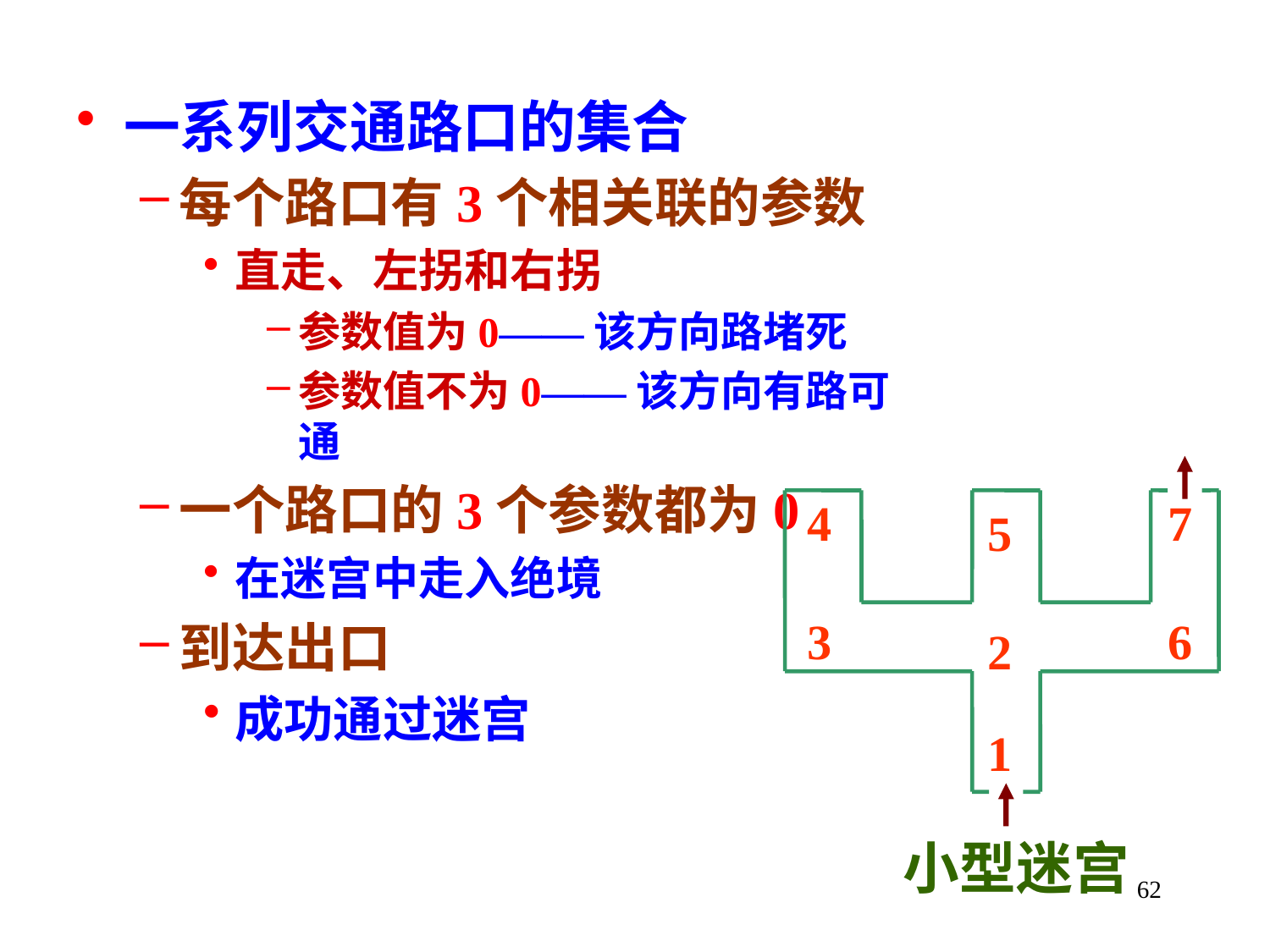

一系列交通路口的集合
每个路口有3个相关联的参数
直走、左拐和右拐
参数值为0——该方向路堵死
参数值不为0——该方向有路可通
一个路口的3个参数都为0
在迷宫中走入绝境
到达出口
成功通过迷宫

4

3
7

6

5

2

1

小型迷宫
62